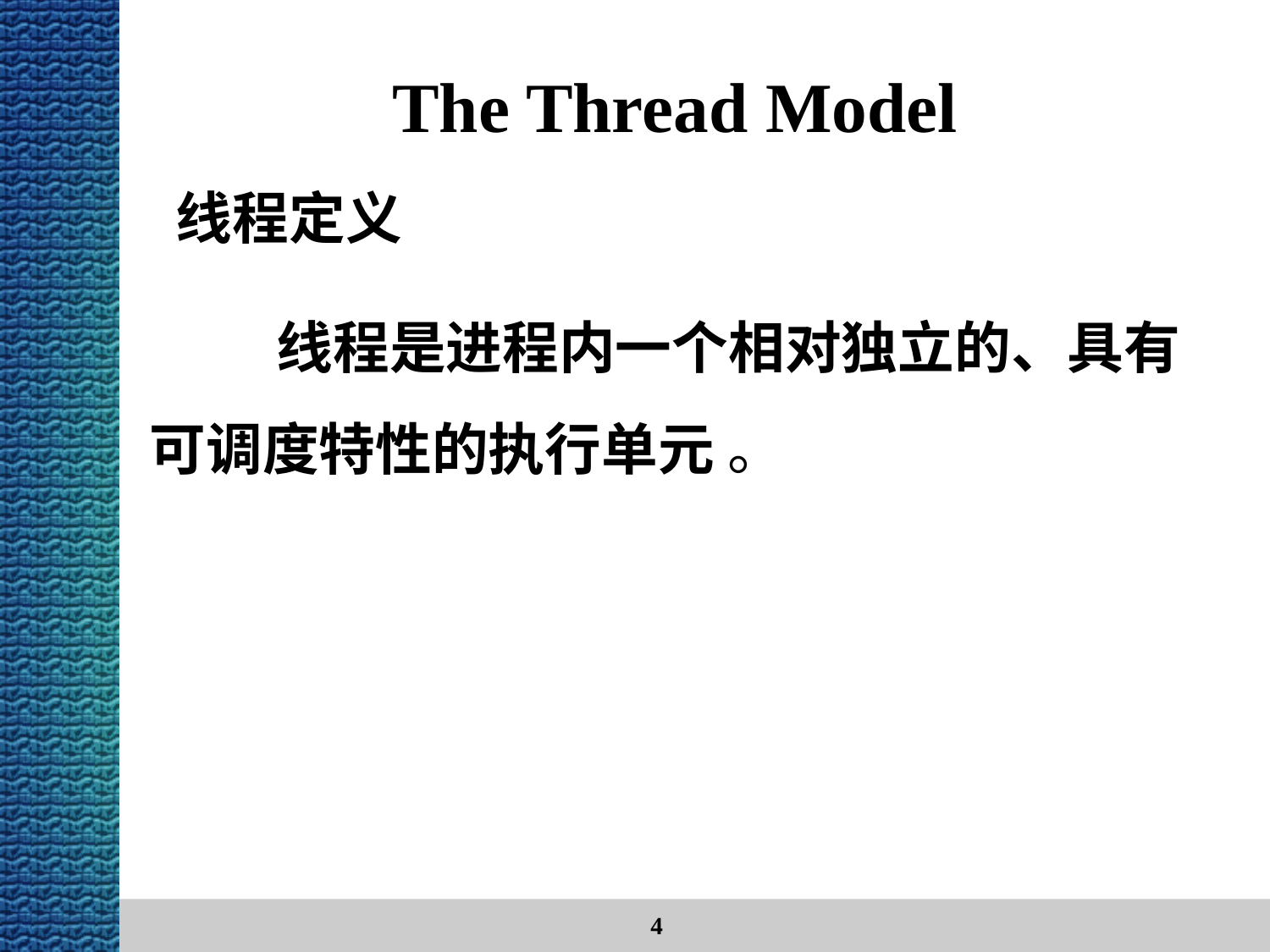

# The Thread Model
 线程定义
	线程是进程内一个相对独立的、具有可调度特性的执行单元 。

4